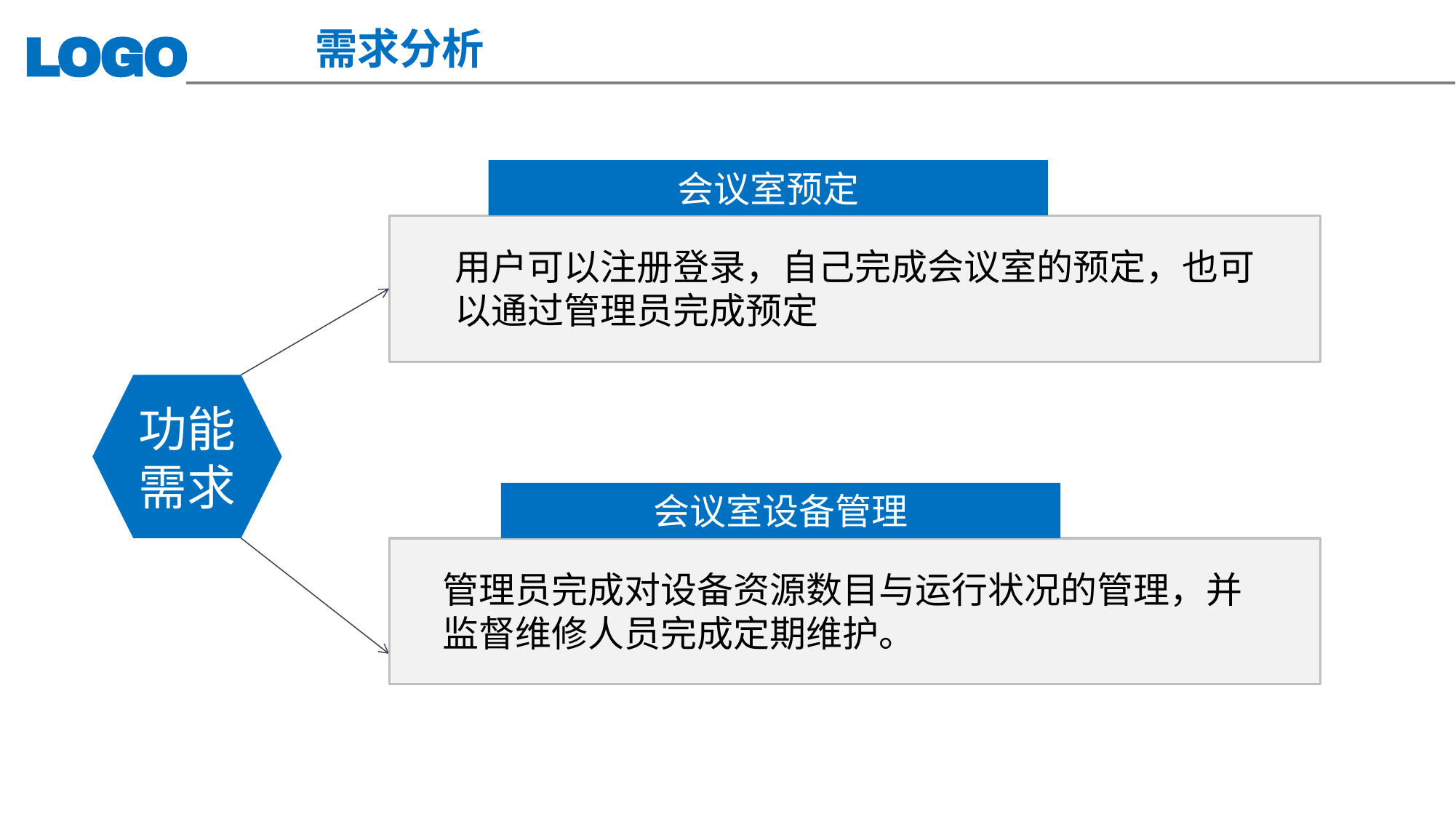

需求分析
会议室预定

用户可以注册登录，自己完成会议室的预定，也可以通过管理员完成预定
功能需求
会议室设备管理

管理员完成对设备资源数目与运行状况的管理，并监督维修人员完成定期维护。